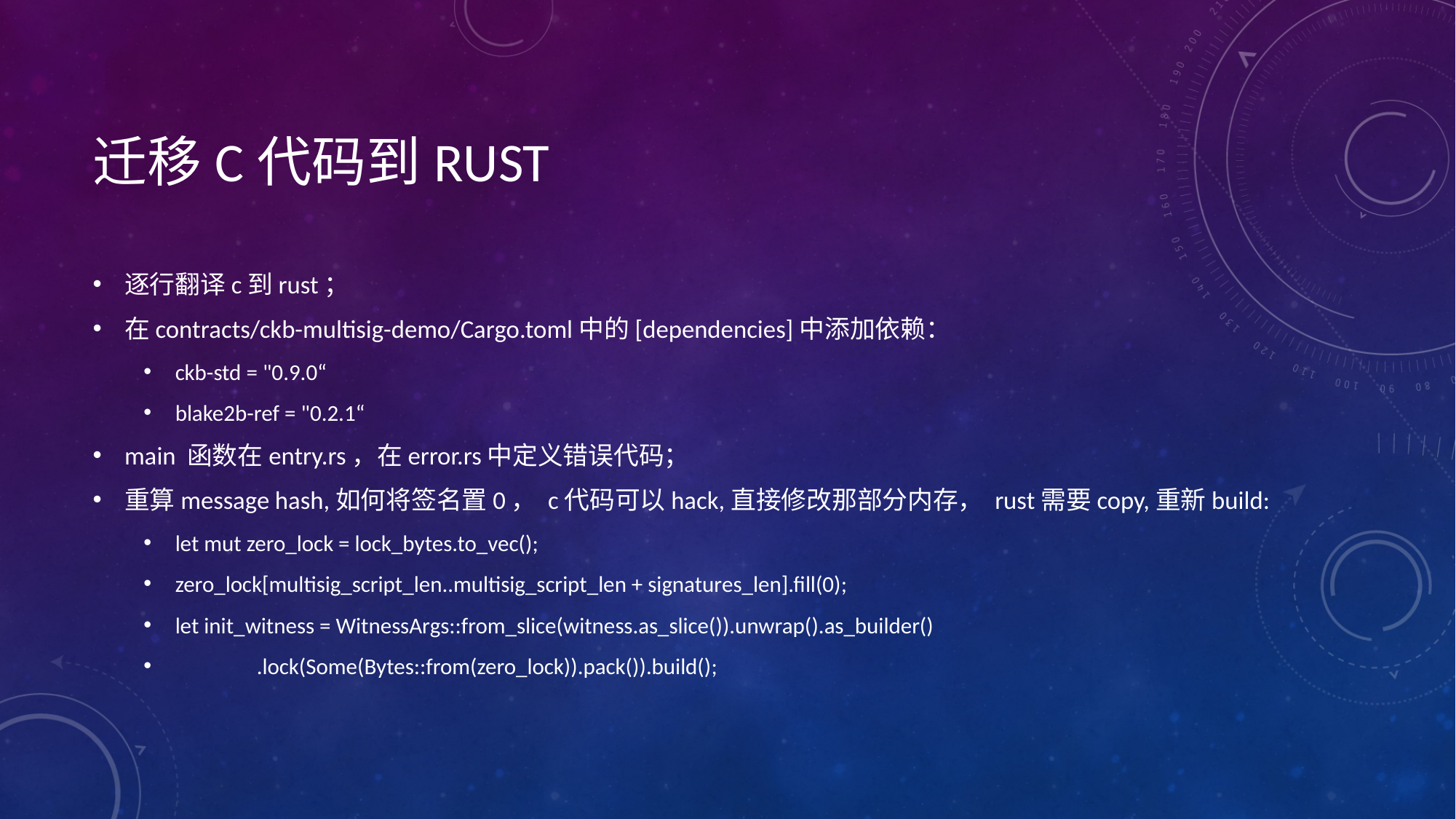

# 迁移c代码到rust
逐行翻译c到rust；
在contracts/ckb-multisig-demo/Cargo.toml中的[dependencies]中添加依赖：
ckb-std = "0.9.0“
blake2b-ref = "0.2.1“
main 函数在entry.rs，在error.rs中定义错误代码；
重算message hash,如何将签名置0， c代码可以hack,直接修改那部分内存， rust需要copy,重新build:
let mut zero_lock = lock_bytes.to_vec();
zero_lock[multisig_script_len..multisig_script_len + signatures_len].fill(0);
let init_witness = WitnessArgs::from_slice(witness.as_slice()).unwrap().as_builder()
                .lock(Some(Bytes::from(zero_lock)).pack()).build();